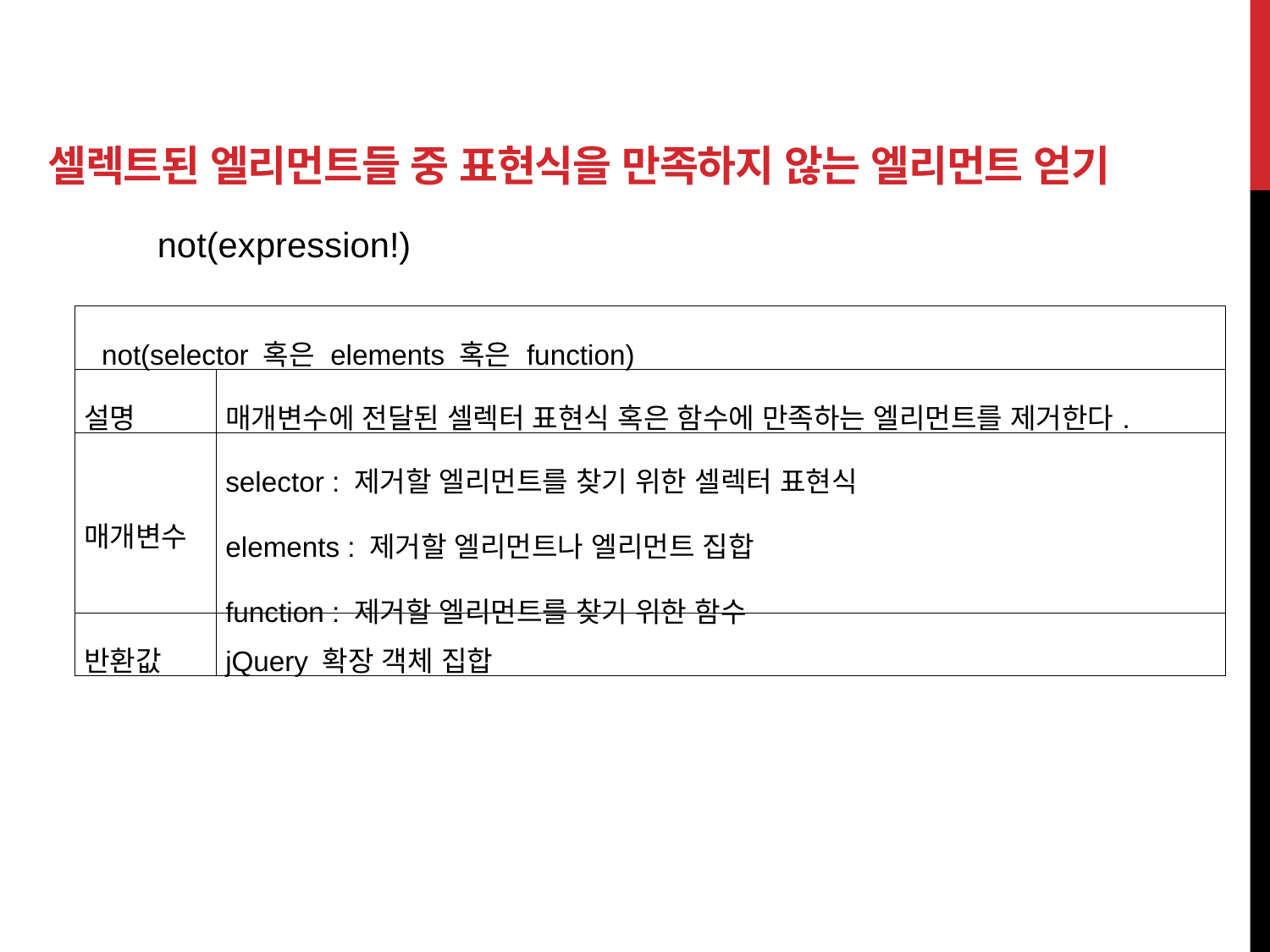

# 셀렉트된 엘리먼트들 중 표현식을 만족하지 않는 엘리먼트 얻기
not(expression!)
| not(selector 혹은 elements 혹은 function) |  |
| --- | --- |
| 설명 | 매개변수에 전달된 셀렉터 표현식 혹은 함수에 만족하는 엘리먼트를 제거한다. |
| 매개변수 | selector : 제거할 엘리먼트를 찾기 위한 셀렉터 표현식 elements : 제거할 엘리먼트나 엘리먼트 집합 function : 제거할 엘리먼트를 찾기 위한 함수 |
| 반환값 | jQuery 확장 객체 집합 |